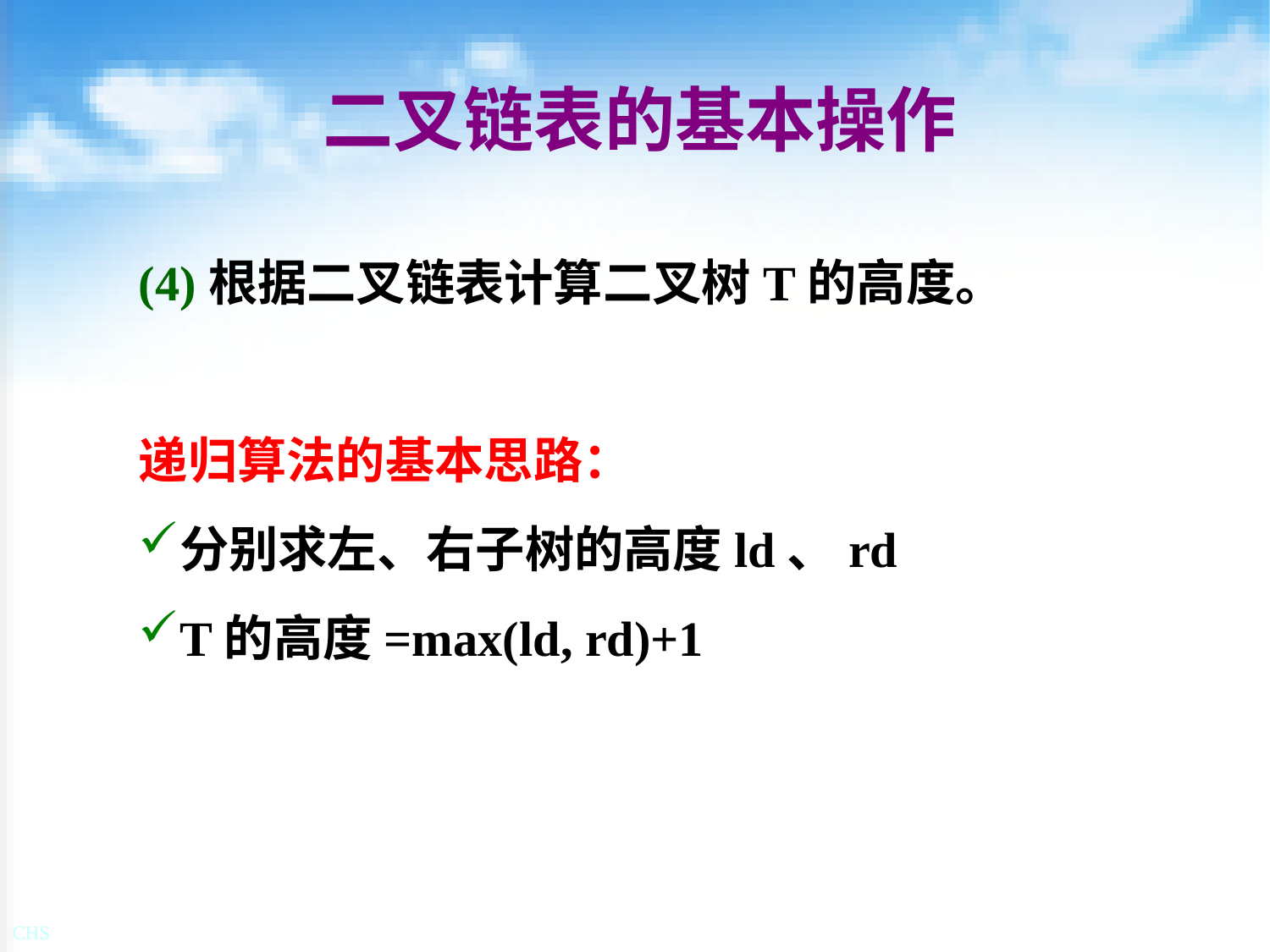

# 二叉链表的基本操作
(4)根据二叉链表计算二叉树T的高度。

递归算法的基本思路：
分别求左、右子树的高度ld、rd
T的高度=max(ld, rd)+1
42